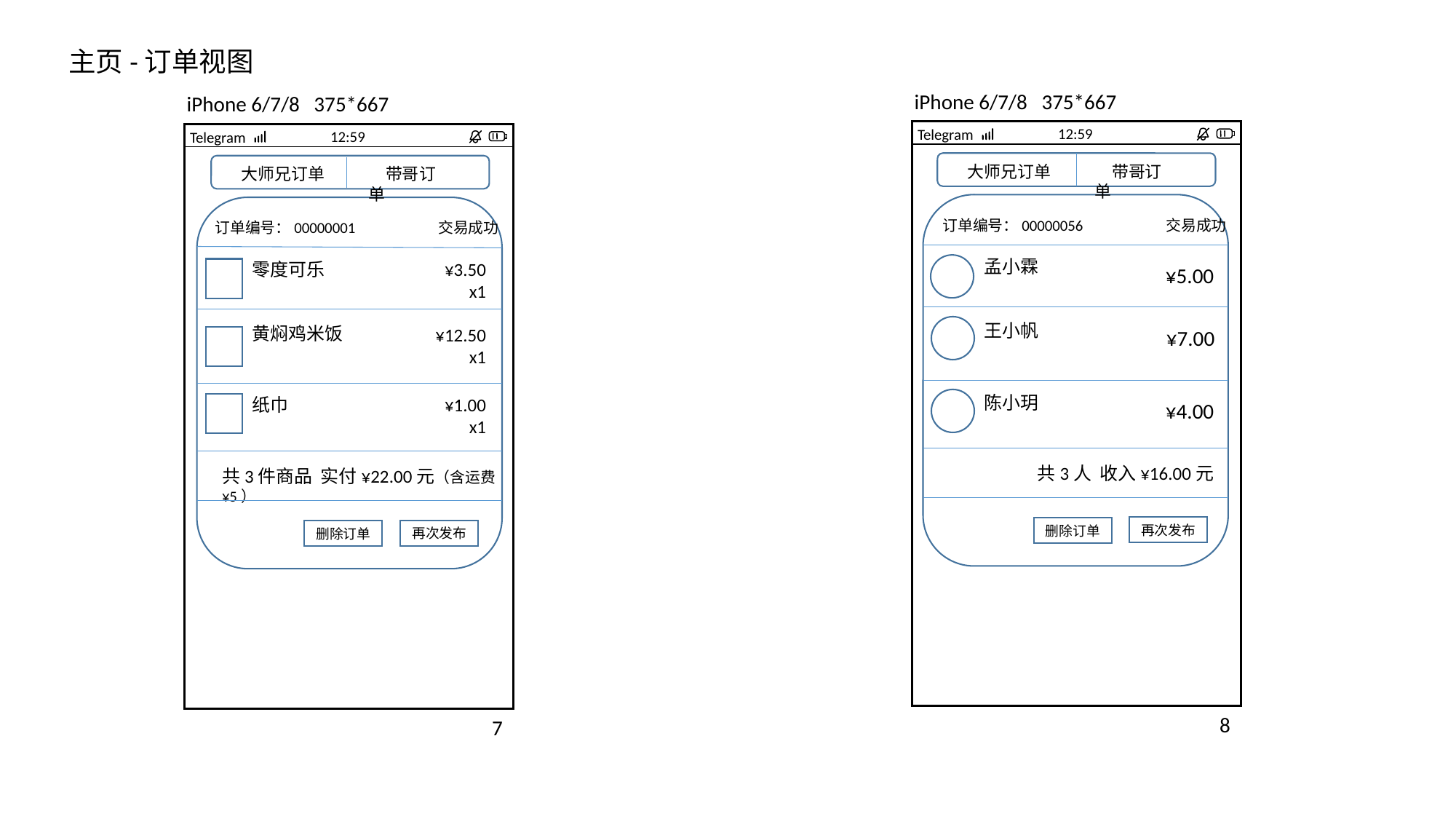

主页-订单视图
iPhone 6/7/8   375*667

8
12:59
Telegram

大师兄订单
    带哥订单

    订单编号：00000056                       交易成功
   孟小霖

¥5.00
   王小帆

¥7.00
   陈小玥

¥4.00
共3人  收入¥16.00元
再次发布
删除订单
iPhone 6/7/8   375*667

7
12:59
Telegram

大师兄订单
    带哥订单

    订单编号：00000001                       交易成功
  零度可乐
¥3.50
x1

  黄焖鸡米饭
¥12.50
x1

¥1.00
x1
  纸巾

共3件商品  实付¥22.00元（含运费¥5）
再次发布
删除订单